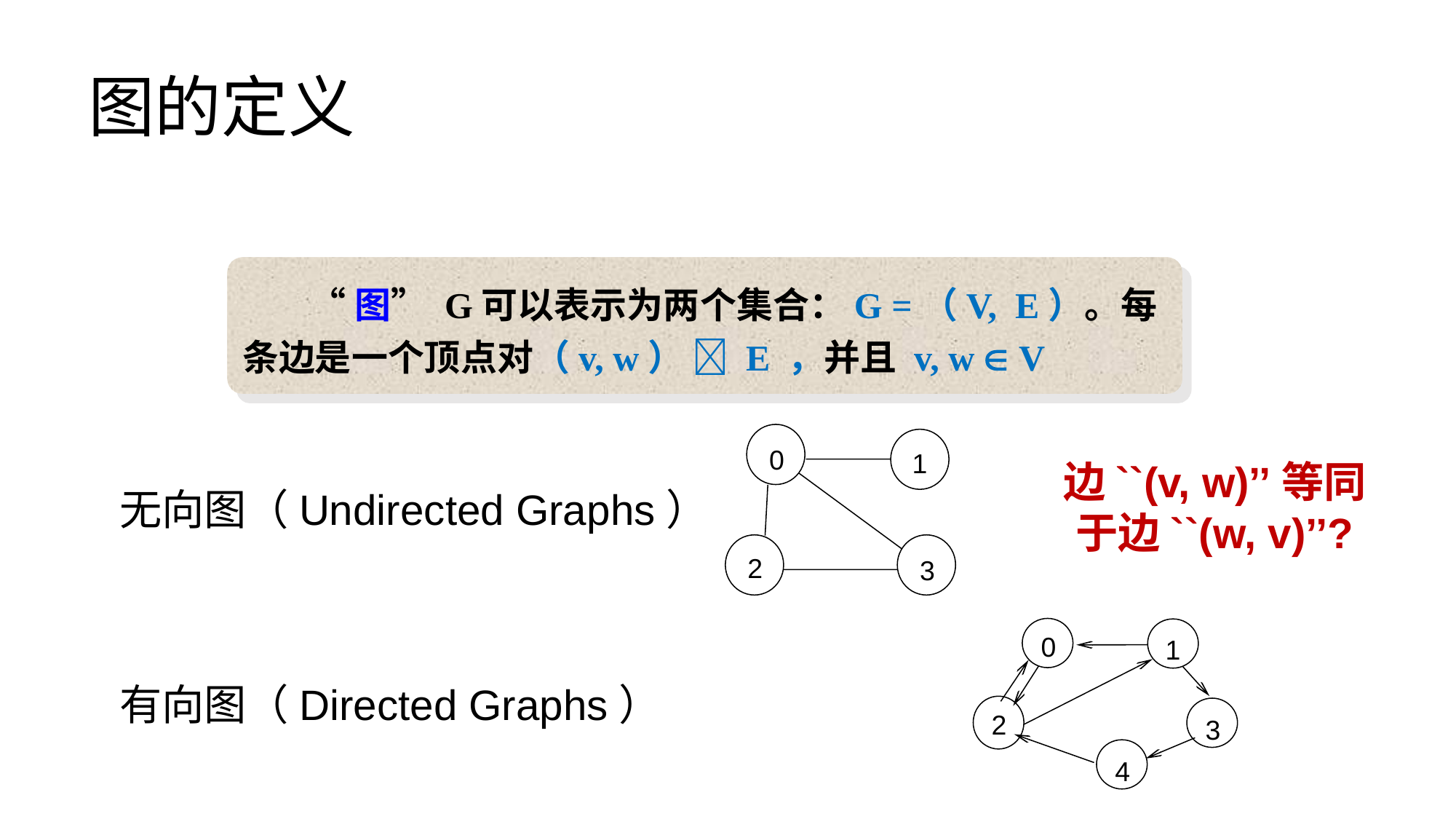

# 图的定义
“图” G可以表示为两个集合：G =（V,  E）。每条边是一个顶点对（v, w） ∈ E ，并且 v, w ∈ V

0
1

2
3

边``(v, w)’’等同于边``(w, v)’’?
无向图（Undirected Graphs）

0
1

2
3

4
有向图（Directed Graphs）